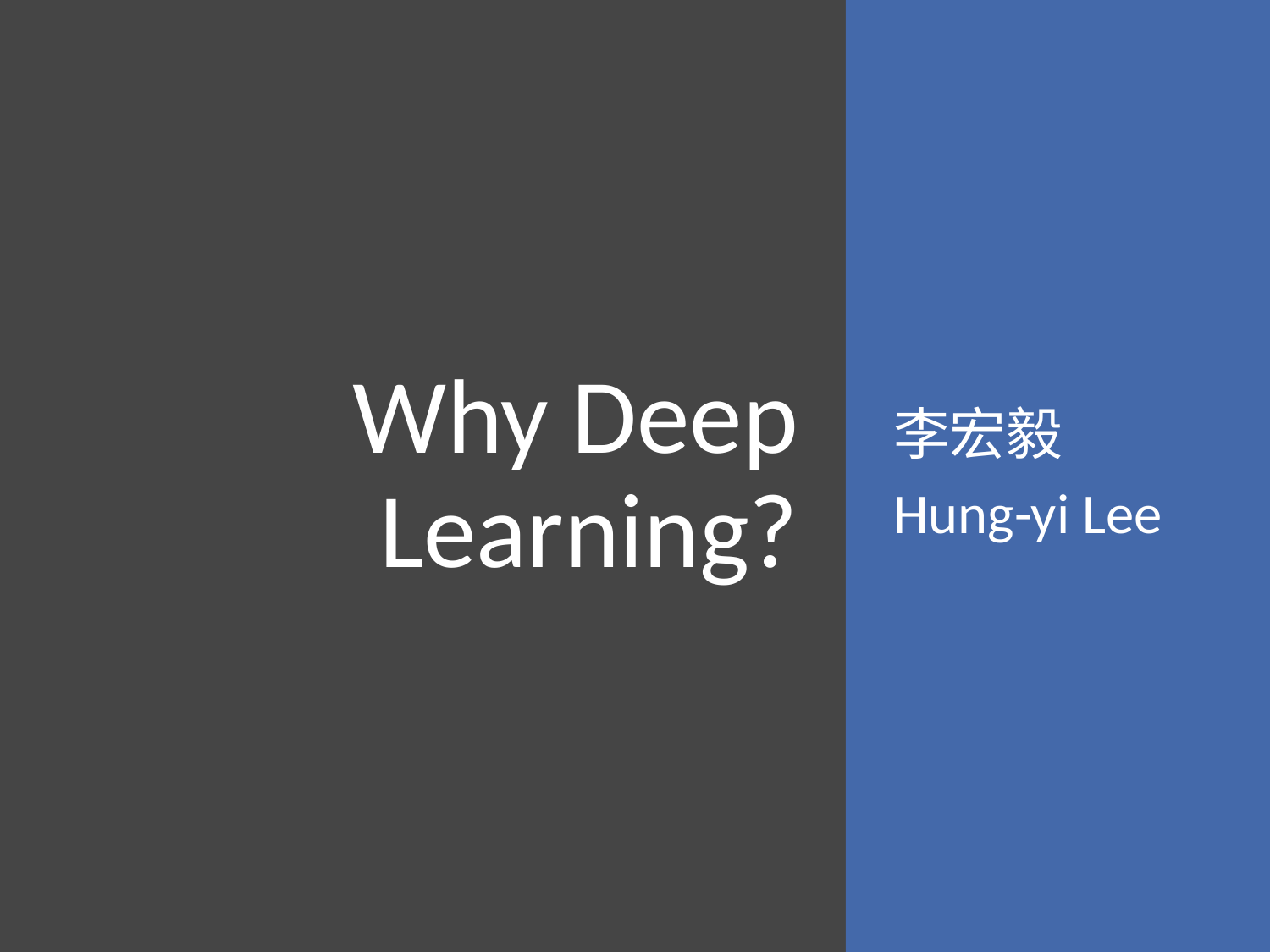

# Why Deep Learning?
李宏毅
Hung-yi Lee